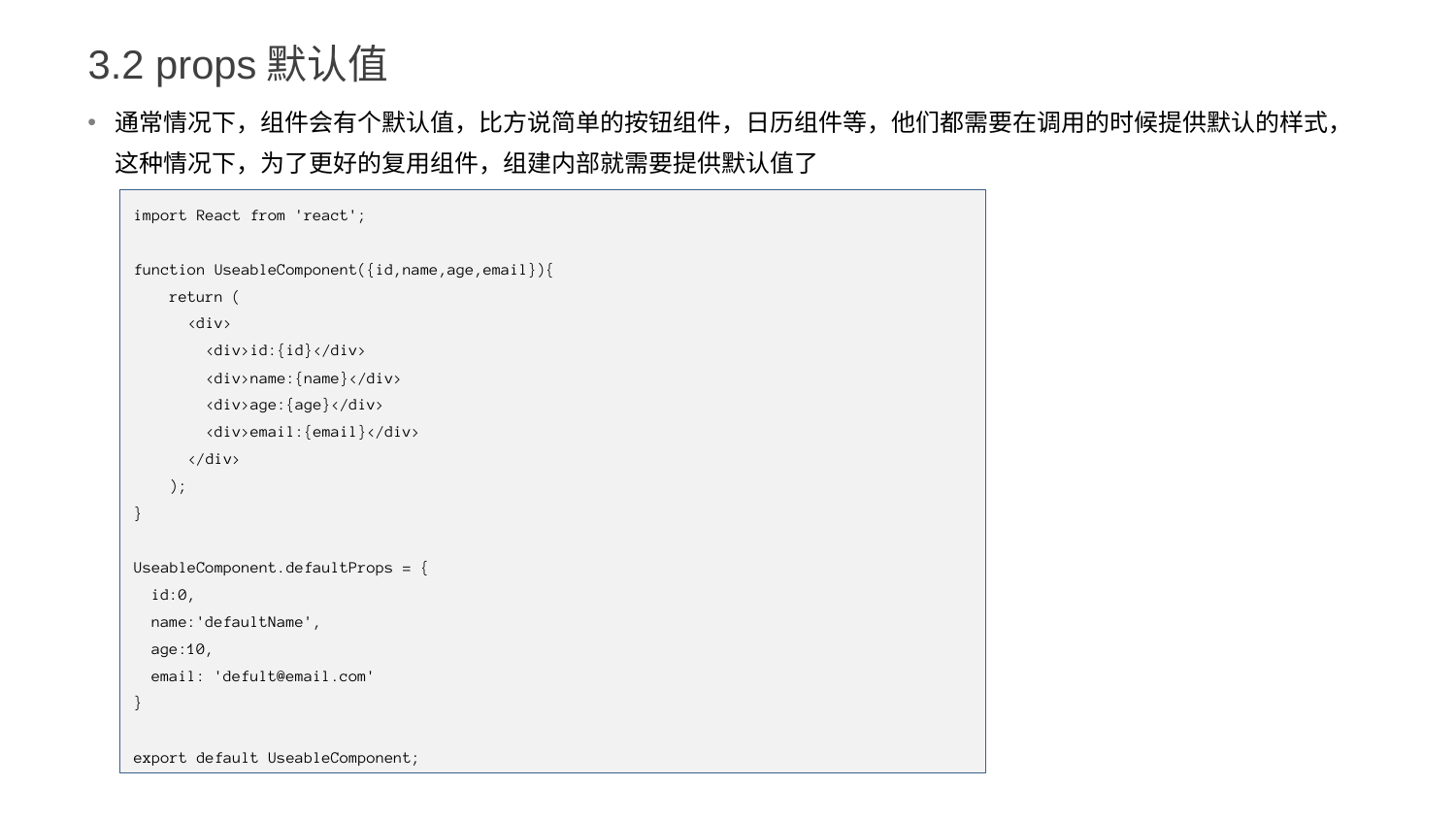

3.2 props默认值
通常情况下，组件会有个默认值，比方说简单的按钮组件，日历组件等，他们都需要在调用的时候提供默认的样式，这种情况下，为了更好的复用组件，组建内部就需要提供默认值了
import React from 'react';

function UseableComponent({id,name,age,email}){
    return (
      <div>
        <div>id:{id}</div>
        <div>name:{name}</div>
        <div>age:{age}</div>
        <div>email:{email}</div>
      </div>
    );
}

UseableComponent.defaultProps = {
  id:0,
  name:'defaultName',
  age:10,
  email: 'defult@email.com'
}

export default UseableComponent;